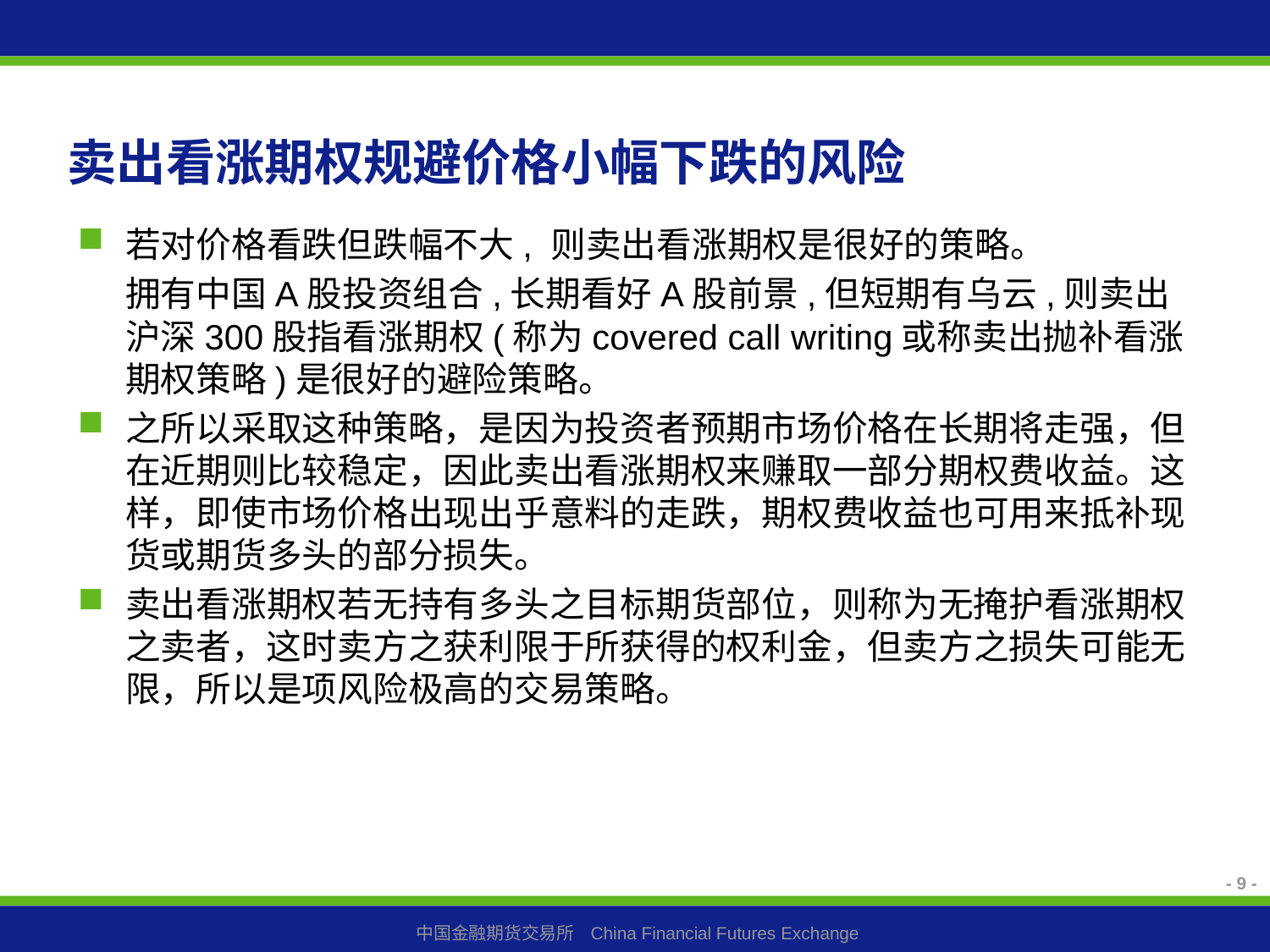

# 卖出看涨期权规避价格小幅下跌的风险
若对价格看跌但跌幅不大, 则卖出看涨期权是很好的策略。
     拥有中国A股投资组合,长期看好A股前景,但短期有乌云,则卖出沪深300股指看涨期权(称为covered call writing或称卖出抛补看涨期权策略)是很好的避险策略。
之所以采取这种策略，是因为投资者预期市场价格在长期将走强，但在近期则比较稳定，因此卖出看涨期权来赚取一部分期权费收益。这样，即使市场价格出现出乎意料的走跌，期权费收益也可用来抵补现货或期货多头的部分损失。
卖出看涨期权若无持有多头之目标期货部位，则称为无掩护看涨期权之卖者，这时卖方之获利限于所获得的权利金，但卖方之损失可能无限，所以是项风险极高的交易策略。
- 9 -